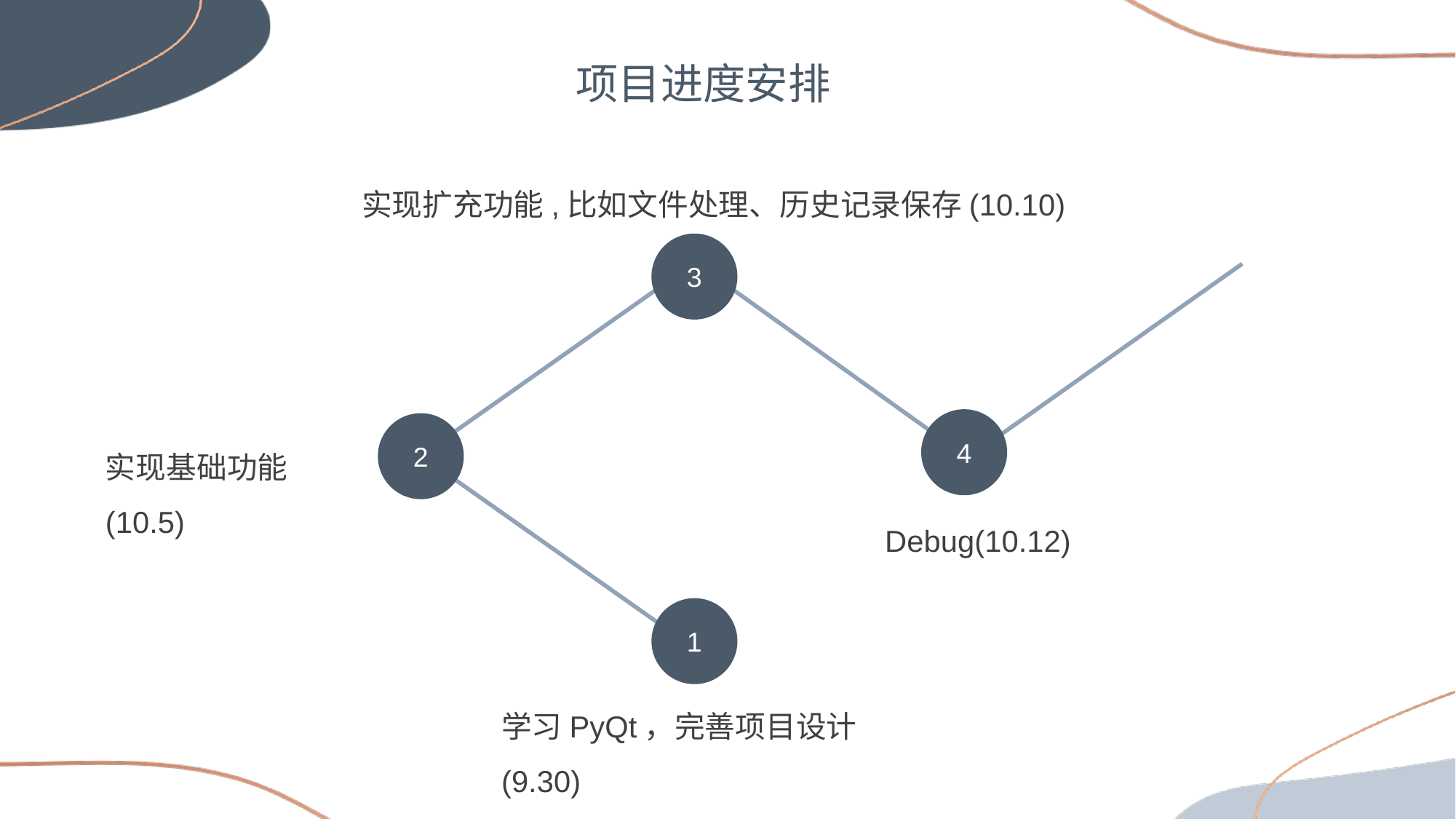

项目进度安排
实现扩充功能,比如文件处理、历史记录保存(10.10)
3

4
2
实现基础功能(10.5)
Debug(10.12)
1
学习PyQt，完善项目设计(9.30)